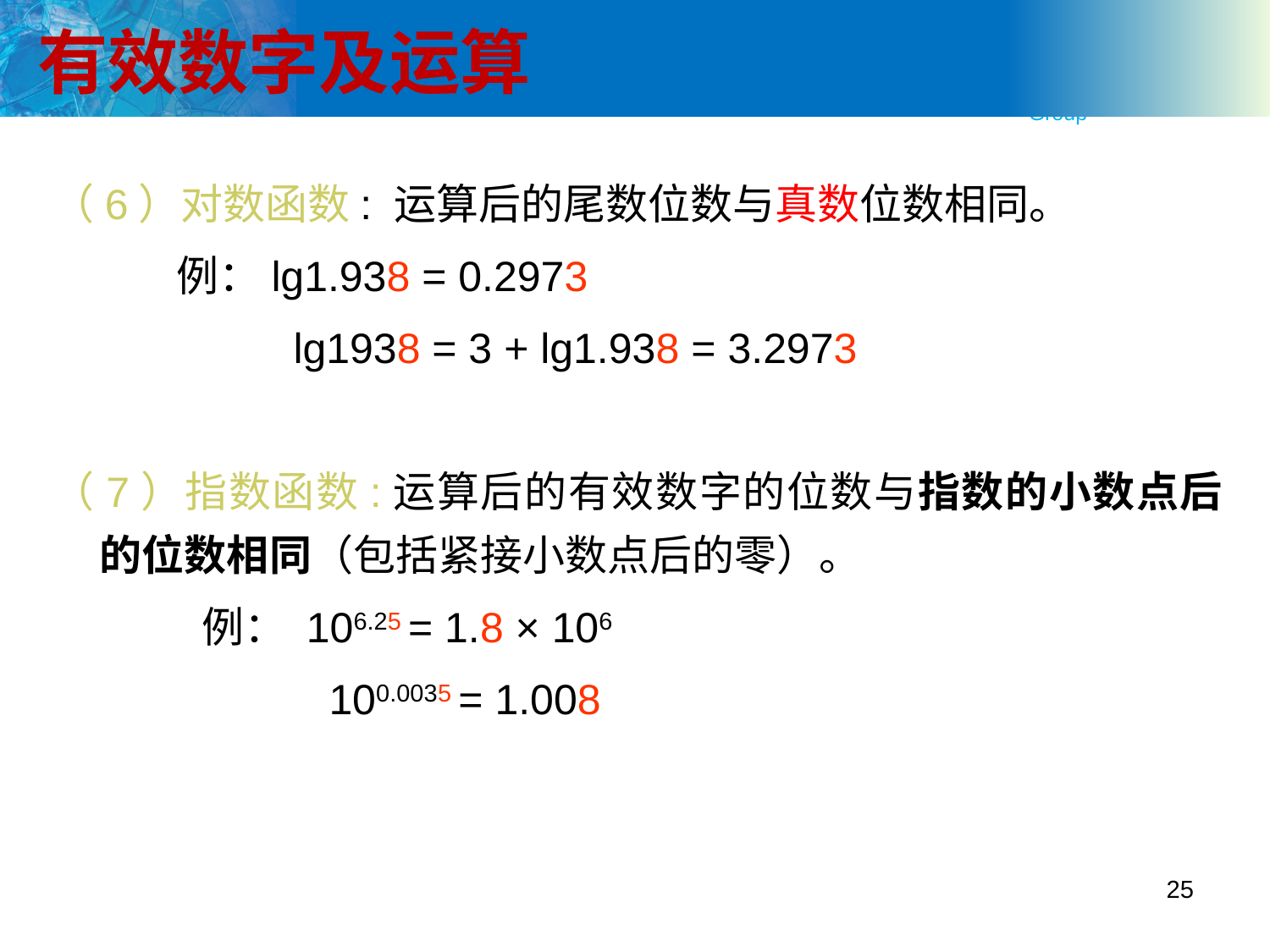

有效数字及运算
（6）对数函数: 运算后的尾数位数与真数位数相同。
            例：lg1.938 = 0.2973
               lg1938 = 3 + lg1.938 = 3.2973

（7）指数函数:运算后的有效数字的位数与指数的小数点后的位数相同（包括紧接小数点后的零）。
        例： 106.25 = 1.8 × 106
                  100.0035 = 1.008
25